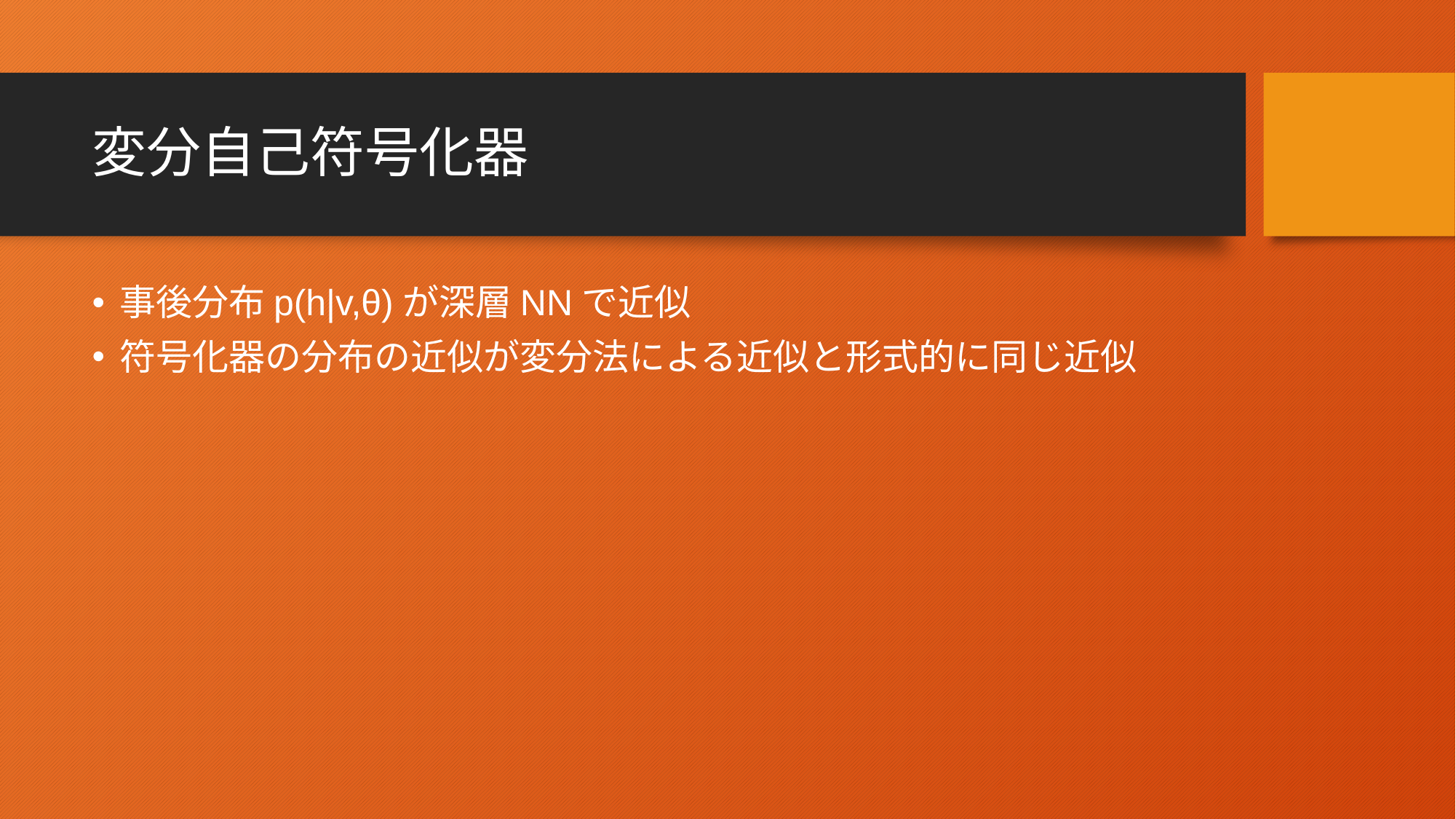

# 変分自己符号化器
事後分布p(h|v,θ)が深層NNで近似
符号化器の分布の近似が変分法による近似と形式的に同じ近似